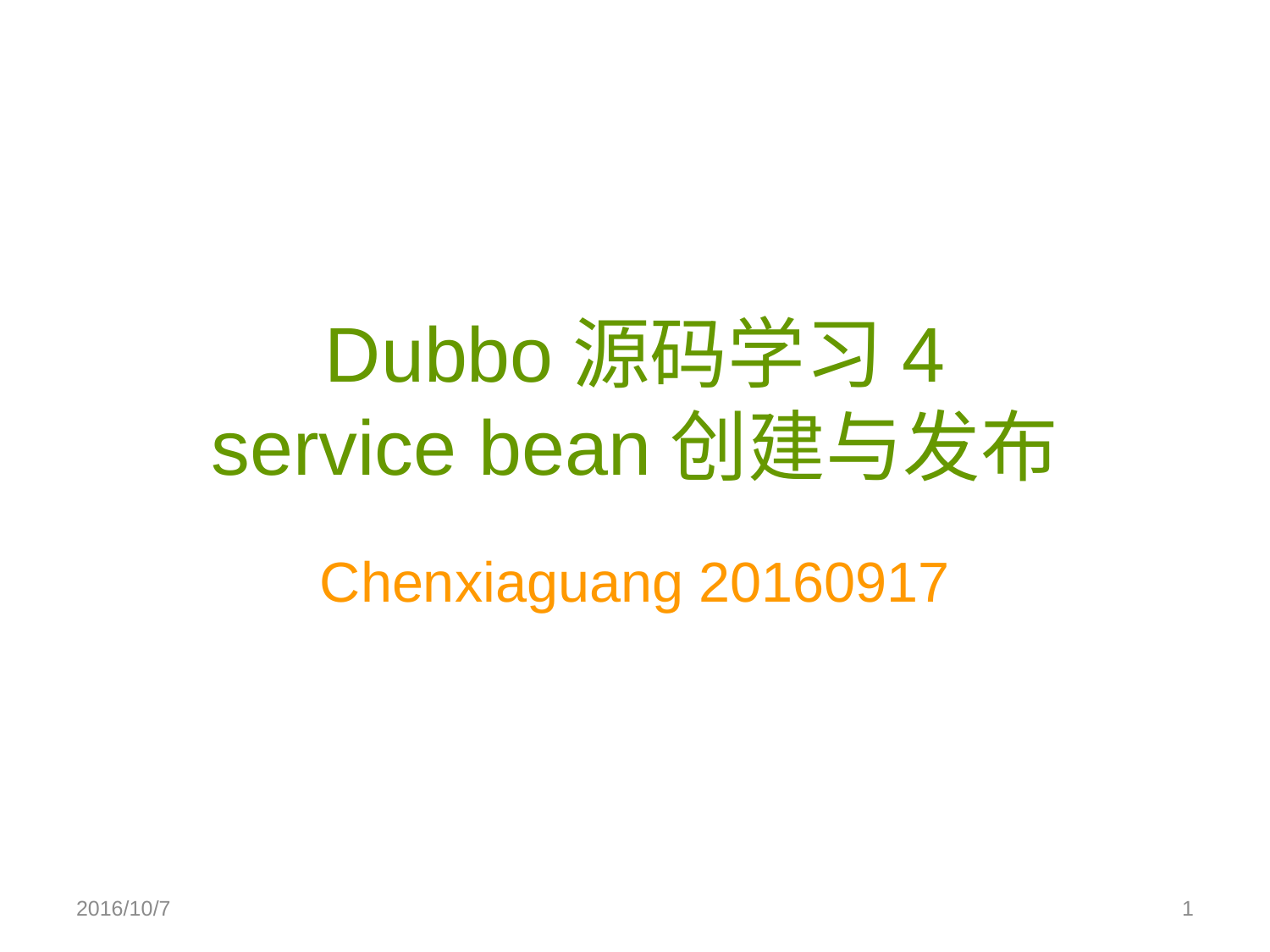

# Dubbo源码学习4 service bean创建与发布
Chenxiaguang 20160917
2016/10/7
1